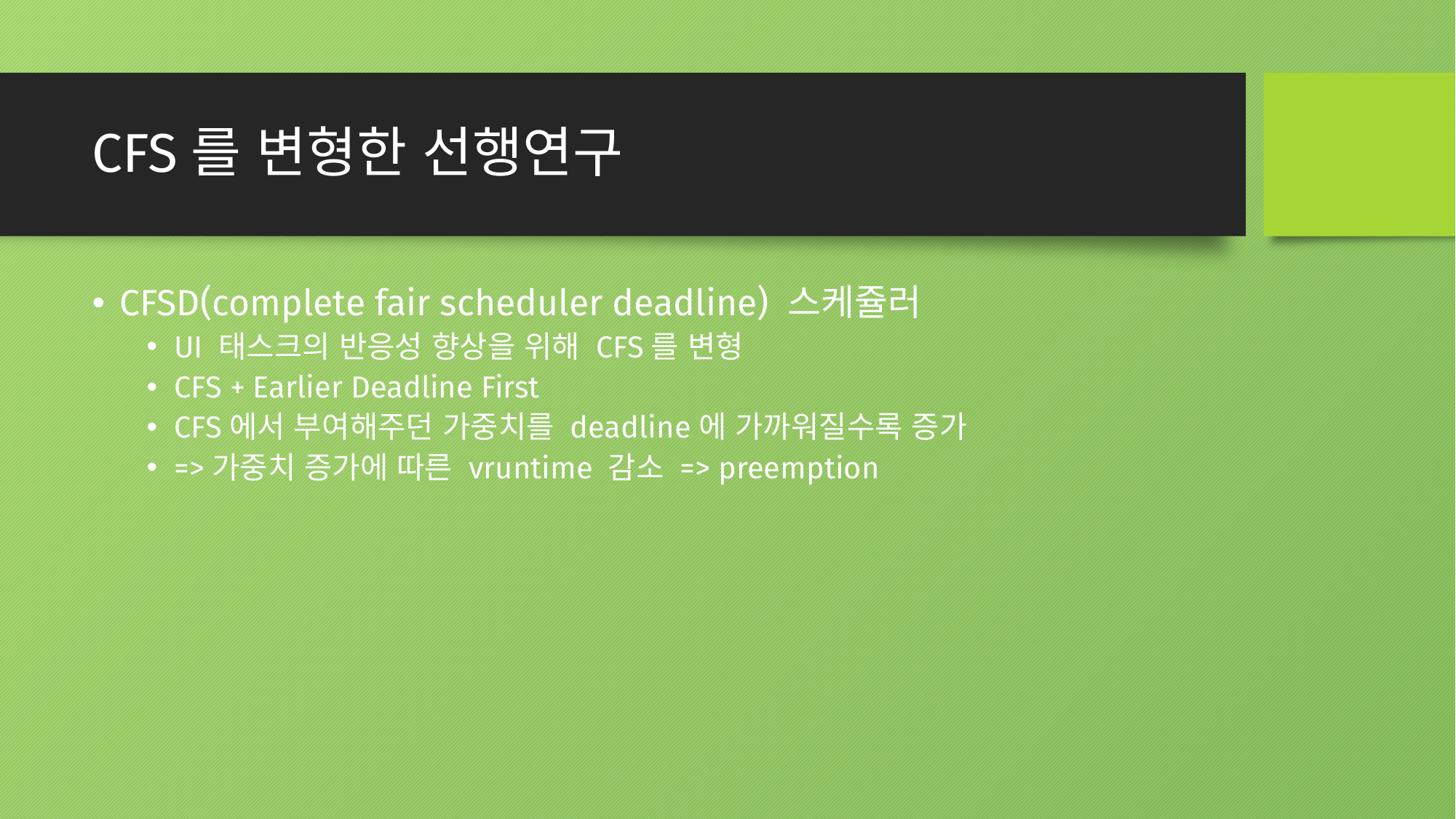

# CFS를 변형한 선행연구
CFSD(complete fair scheduler deadline) 스케쥴러
UI 태스크의 반응성 향상을 위해 CFS를 변형
CFS + Earlier Deadline First
CFS에서 부여해주던 가중치를 deadline에 가까워질수록 증가
=>가중치 증가에 따른 vruntime 감소 => preemption